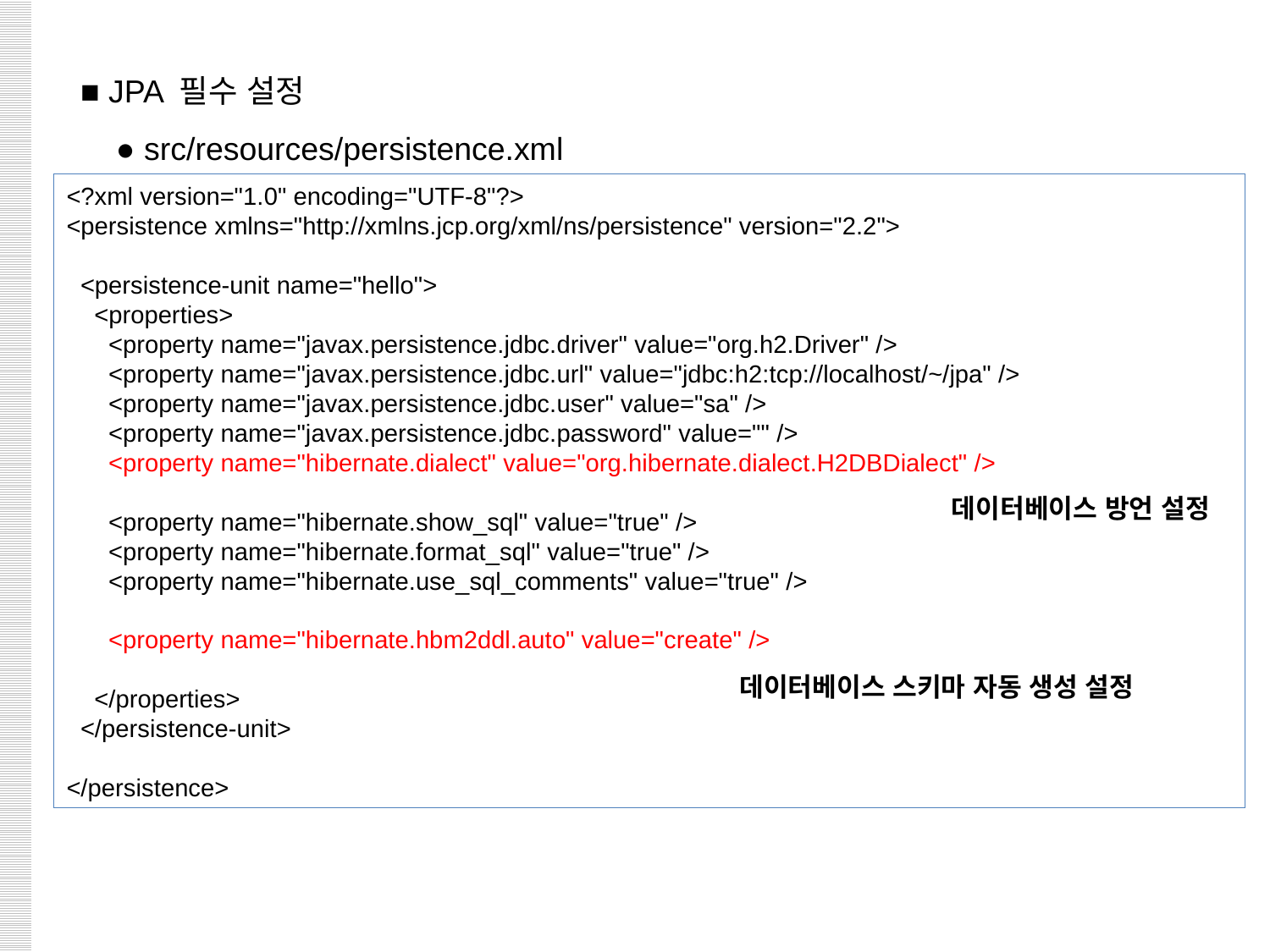

■ JPA 필수 설정
    ● src/resources/persistence.xml
<?xml version="1.0" encoding="UTF-8"?>
<persistence xmlns="http://xmlns.jcp.org/xml/ns/persistence" version="2.2">

  <persistence-unit name="hello">
    <properties>
      <property name="javax.persistence.jdbc.driver" value="org.h2.Driver" />
      <property name="javax.persistence.jdbc.url" value="jdbc:h2:tcp://localhost/~/jpa" />
      <property name="javax.persistence.jdbc.user" value="sa" />
      <property name="javax.persistence.jdbc.password" value="" />
      <property name="hibernate.dialect" value="org.hibernate.dialect.H2DBDialect" />

      <property name="hibernate.show_sql" value="true" />
      <property name="hibernate.format_sql" value="true" />
      <property name="hibernate.use_sql_comments" value="true" />

      <property name="hibernate.hbm2ddl.auto" value="create" />

    </properties>
  </persistence-unit>

</persistence>
데이터베이스 방언 설정
데이터베이스 스키마 자동 생성 설정